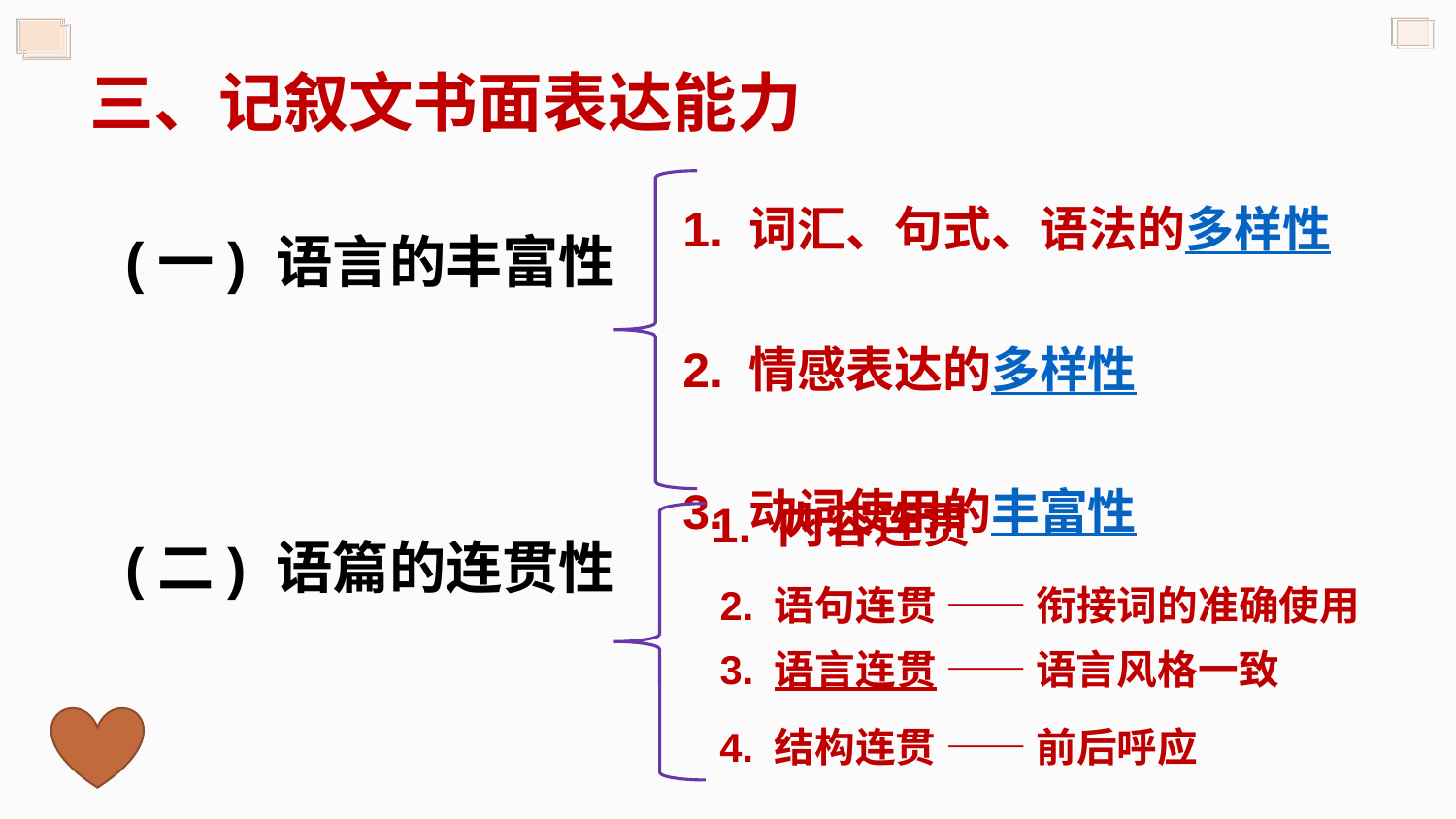

三、记叙文书面表达能力
1. 词汇、句式、语法的多样性
2. 情感表达的多样性
3. 动词使用的丰富性

(一) 语言的丰富性

(二) 语篇的连贯性
1. 内容连贯

2. 语句连贯 —— 衔接词的准确使用
3. 语言连贯 —— 语言风格一致

4. 结构连贯 —— 前后呼应